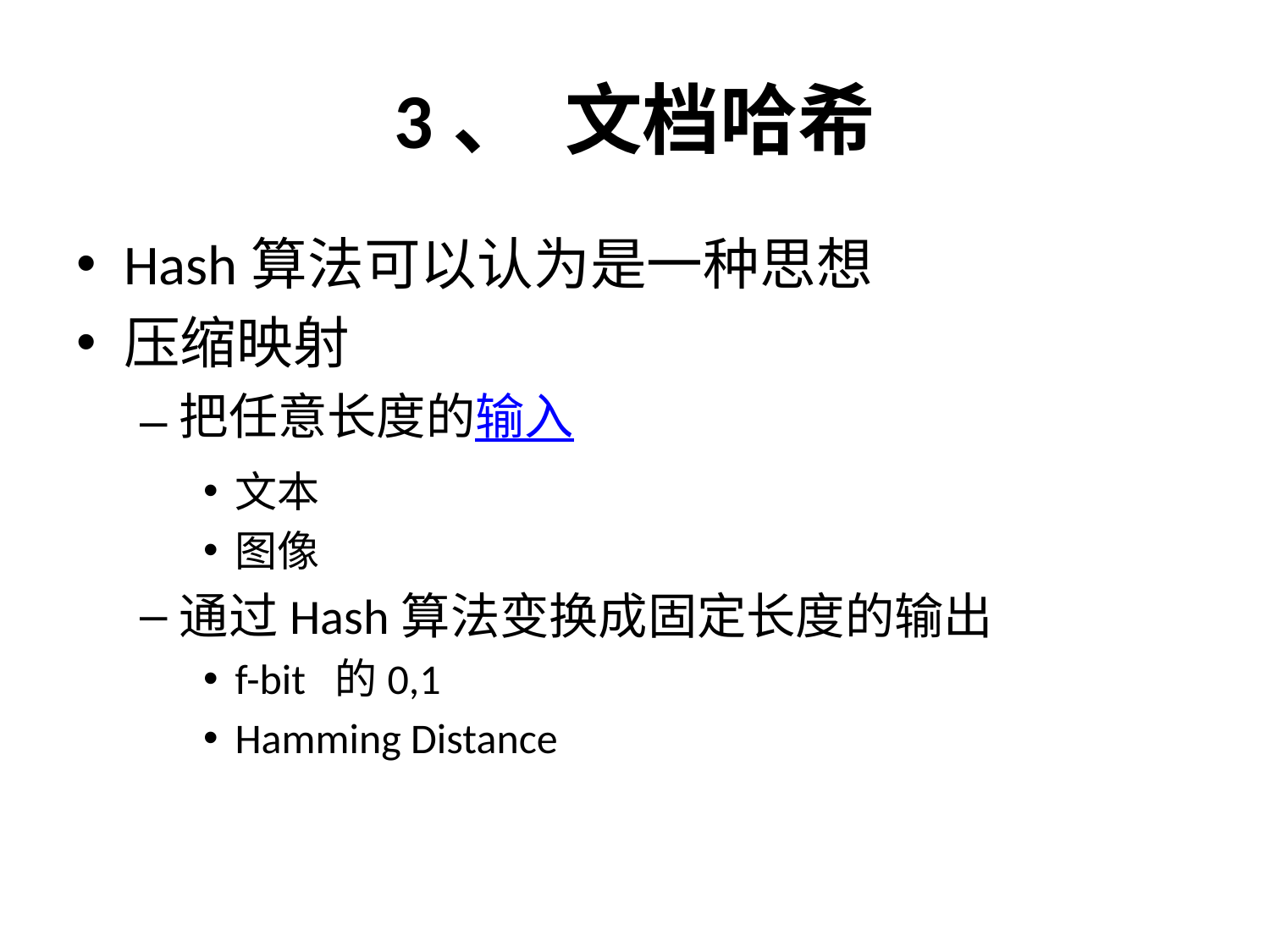

# 3、  文档哈希
Hash算法可以认为是一种思想
压缩映射
把任意长度的输入
文本
图像
通过Hash算法变换成固定长度的输出
f-bit  的0,1
Hamming Distance